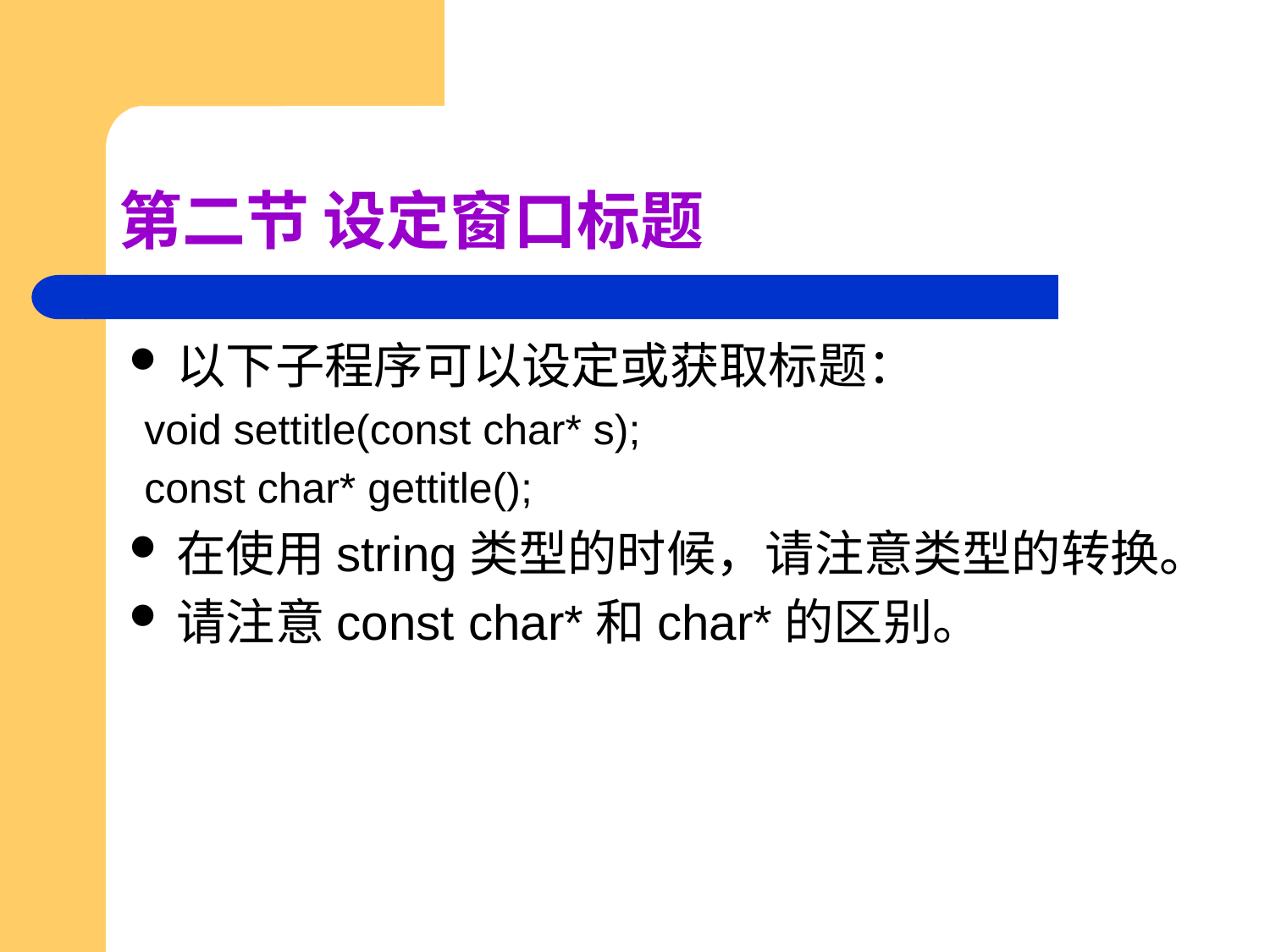

# 第二节 设定窗口标题
以下子程序可以设定或获取标题：
void settitle(const char* s);
const char* gettitle();
在使用string类型的时候，请注意类型的转换。
请注意const char*和char*的区别。